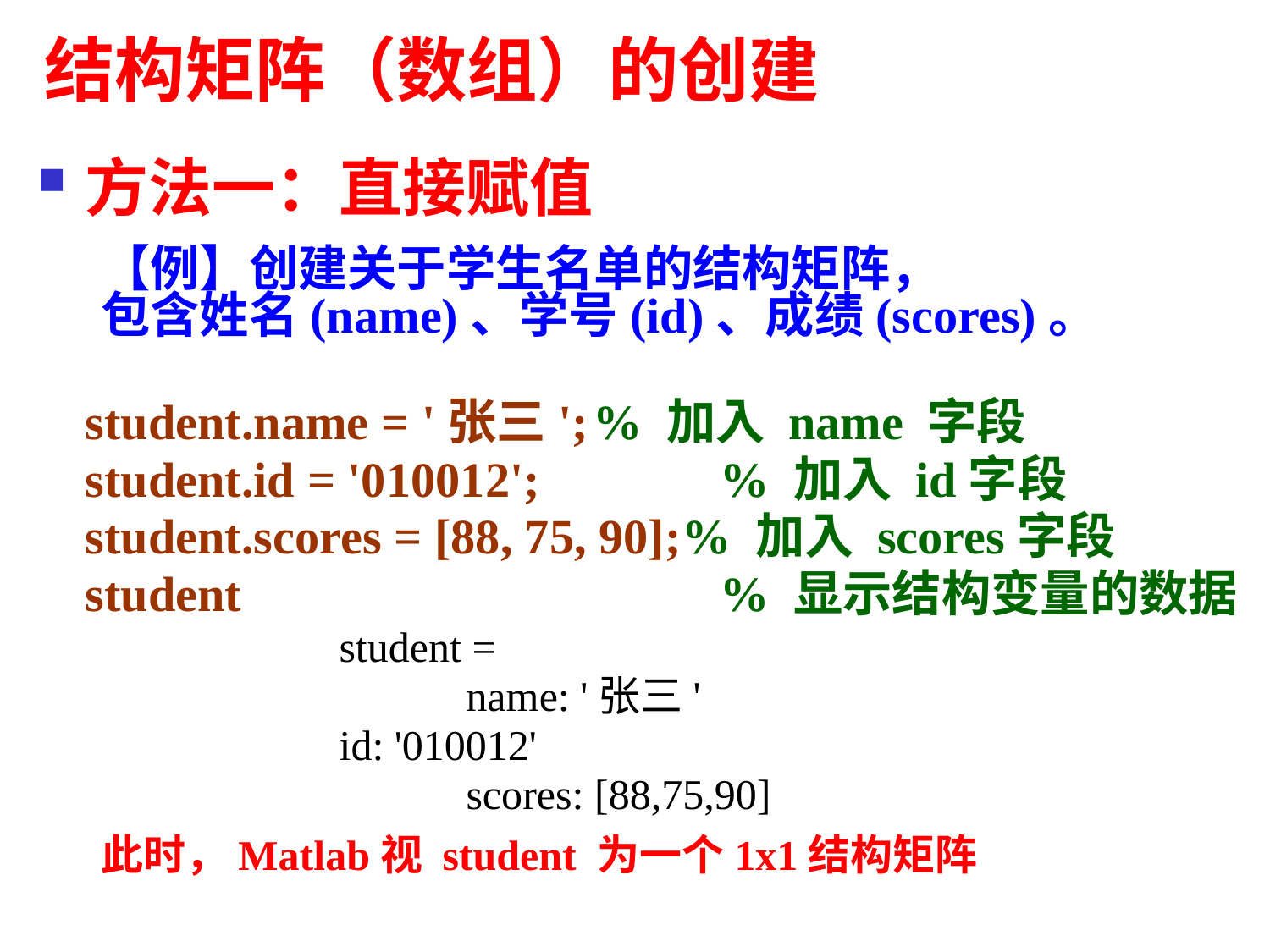

结构矩阵（数组）的创建
方法一：直接赋值
【例】创建关于学生名单的结构矩阵，
包含姓名(name)、学号(id)、成绩(scores)。

	student.name = '张三';	% 加入 name 字段
	student.id = '010012';		% 加入 id字段
	student.scores = [88, 75, 90];% 加入 scores字段
	student				% 显示结构变量的数据
			student =
	       			name: '张三'
	           		id: '010012'
	     			scores: [88,75,90]
此时，Matlab视 student 为一个1x1结构矩阵
27